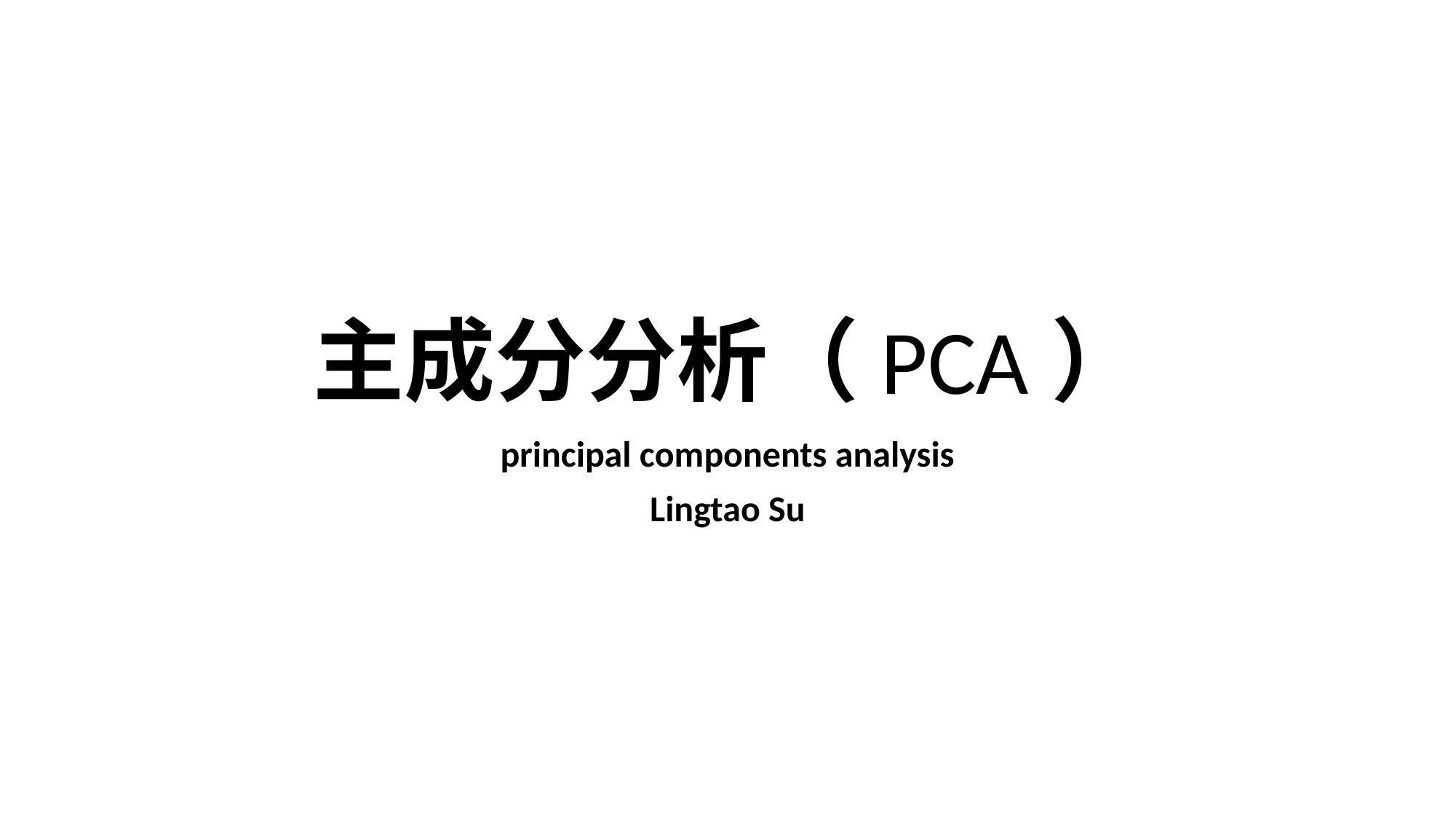

# 主成分分析（PCA）
principal components analysis
Lingtao Su